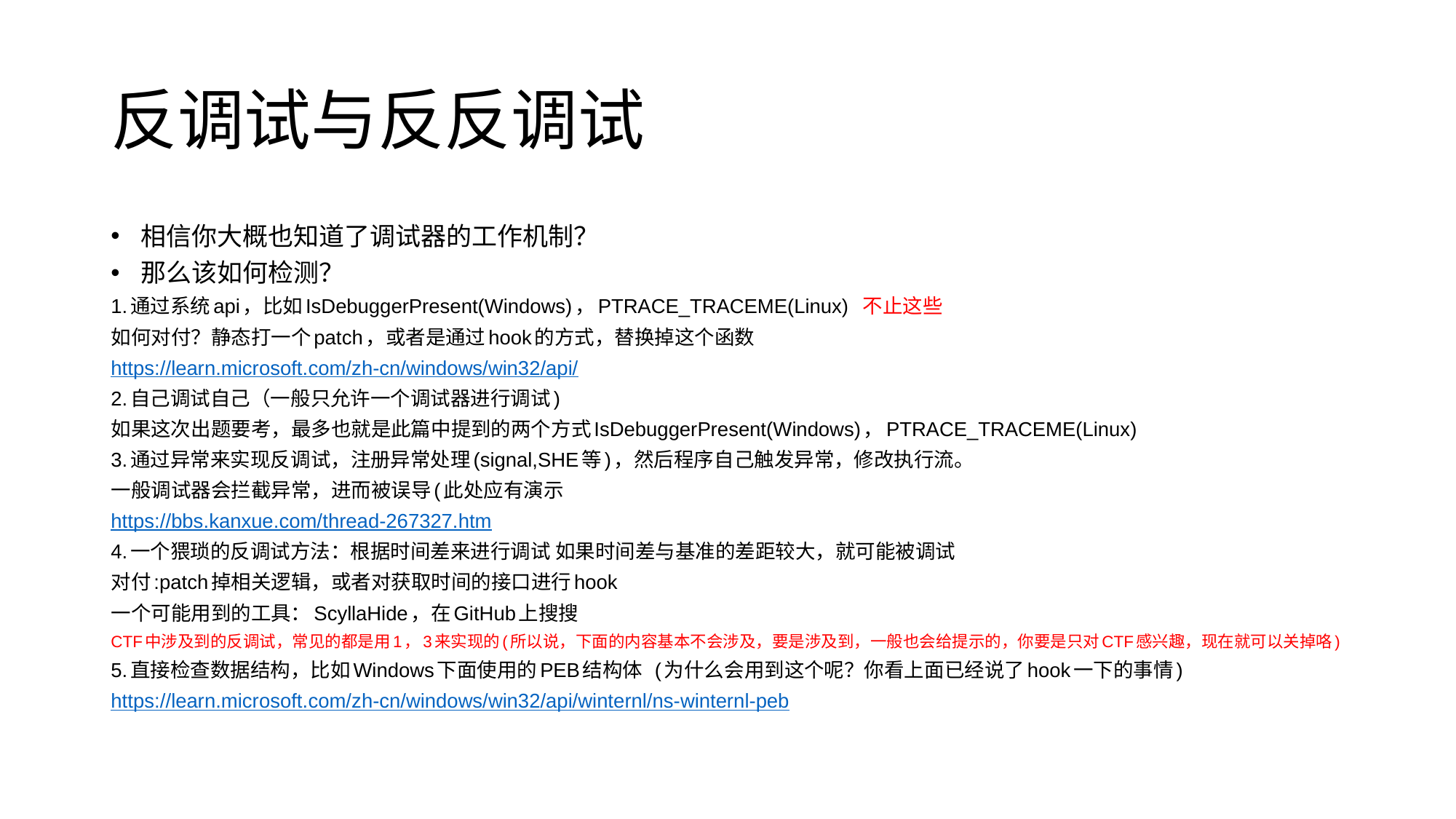

# 反调试与反反调试
相信你大概也知道了调试器的工作机制？
那么该如何检测？
1.通过系统api，比如IsDebuggerPresent(Windows)，PTRACE_TRACEME(Linux)  不止这些
如何对付？静态打一个patch，或者是通过hook的方式，替换掉这个函数
https://learn.microsoft.com/zh-cn/windows/win32/api/
2.自己调试自己（一般只允许一个调试器进行调试)
如果这次出题要考，最多也就是此篇中提到的两个方式IsDebuggerPresent(Windows)，PTRACE_TRACEME(Linux)
3.通过异常来实现反调试，注册异常处理(signal,SHE等)，然后程序自己触发异常，修改执行流。
一般调试器会拦截异常，进而被误导(此处应有演示
https://bbs.kanxue.com/thread-267327.htm
4.一个猥琐的反调试方法：根据时间差来进行调试 如果时间差与基准的差距较大，就可能被调试
对付:patch掉相关逻辑，或者对获取时间的接口进行hook
一个可能用到的工具：ScyllaHide，在GitHub上搜搜
CTF中涉及到的反调试，常见的都是用1，3来实现的(所以说，下面的内容基本不会涉及，要是涉及到，一般也会给提示的，你要是只对CTF感兴趣，现在就可以关掉咯)
5.直接检查数据结构，比如Windows下面使用的PEB结构体  (为什么会用到这个呢？你看上面已经说了hook一下的事情)
https://learn.microsoft.com/zh-cn/windows/win32/api/winternl/ns-winternl-peb